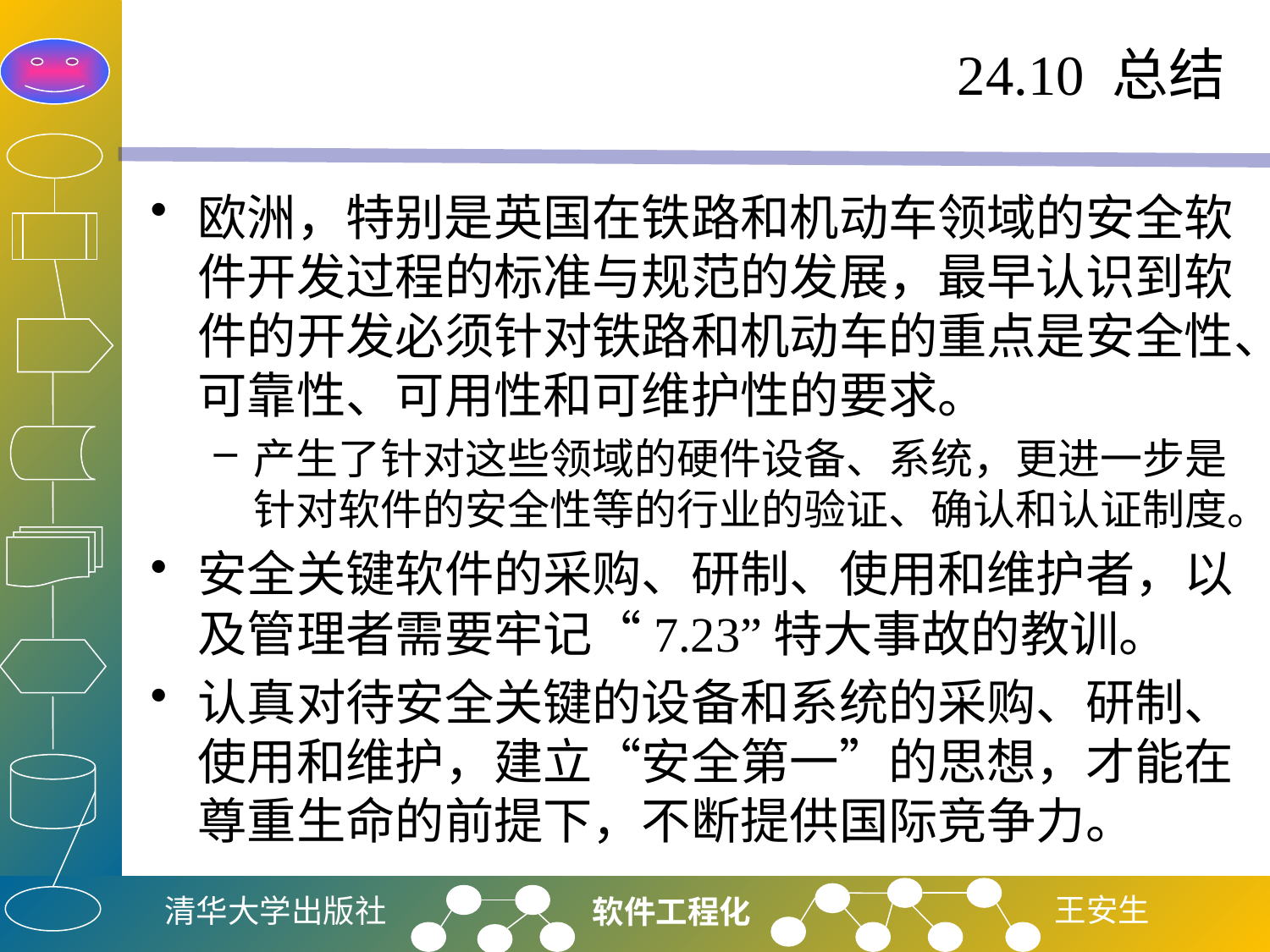

# 24.10 总结
欧洲，特别是英国在铁路和机动车领域的安全软件开发过程的标准与规范的发展，最早认识到软件的开发必须针对铁路和机动车的重点是安全性、可靠性、可用性和可维护性的要求。
产生了针对这些领域的硬件设备、系统，更进一步是针对软件的安全性等的行业的验证、确认和认证制度。
安全关键软件的采购、研制、使用和维护者，以及管理者需要牢记“7.23”特大事故的教训。
认真对待安全关键的设备和系统的采购、研制、使用和维护，建立“安全第一”的思想，才能在尊重生命的前提下，不断提供国际竞争力。